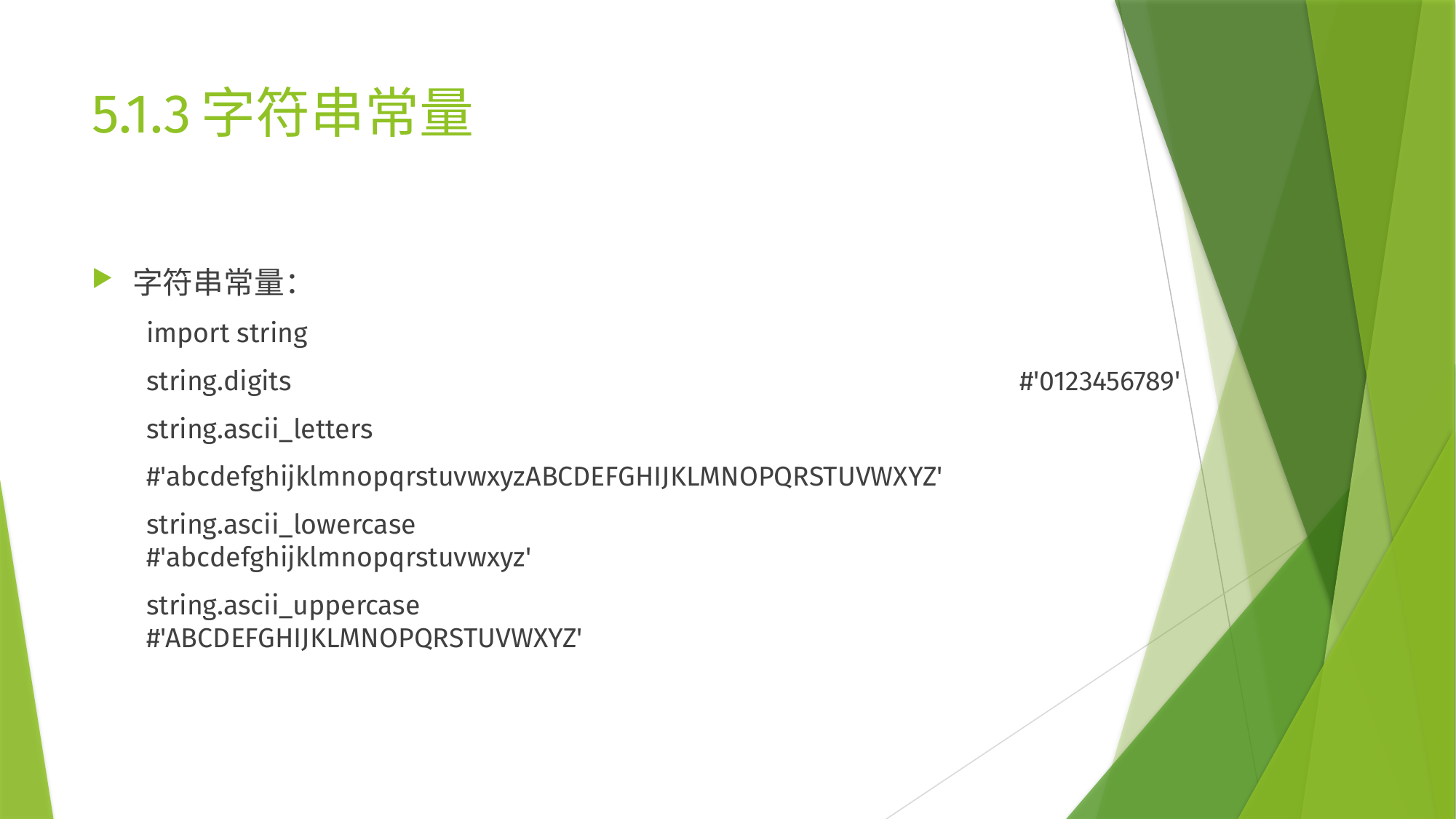

# 5.1.3	字符串常量
字符串常量：
import string
string.digits							#'0123456789'
string.ascii_letters
#'abcdefghijklmnopqrstuvwxyzABCDEFGHIJKLMNOPQRSTUVWXYZ'
string.ascii_lowercase					#'abcdefghijklmnopqrstuvwxyz'
string.ascii_uppercase					#'ABCDEFGHIJKLMNOPQRSTUVWXYZ'